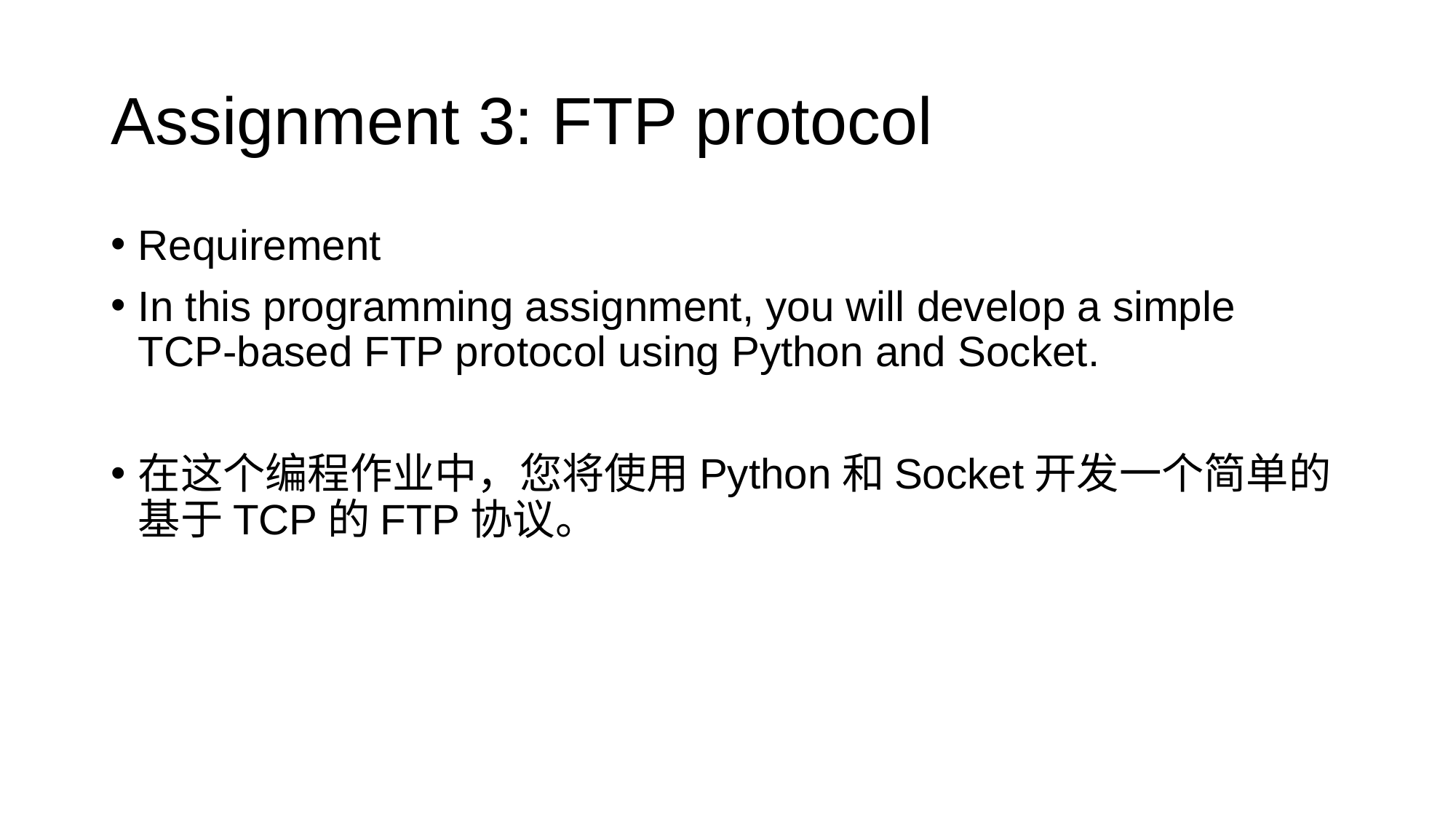

# Assignment 3: FTP protocol
Requirement
In this programming assignment, you will develop a simple TCP-based FTP protocol using Python and Socket.

在这个编程作业中，您将使用Python和Socket开发一个简单的基于TCP的FTP协议。